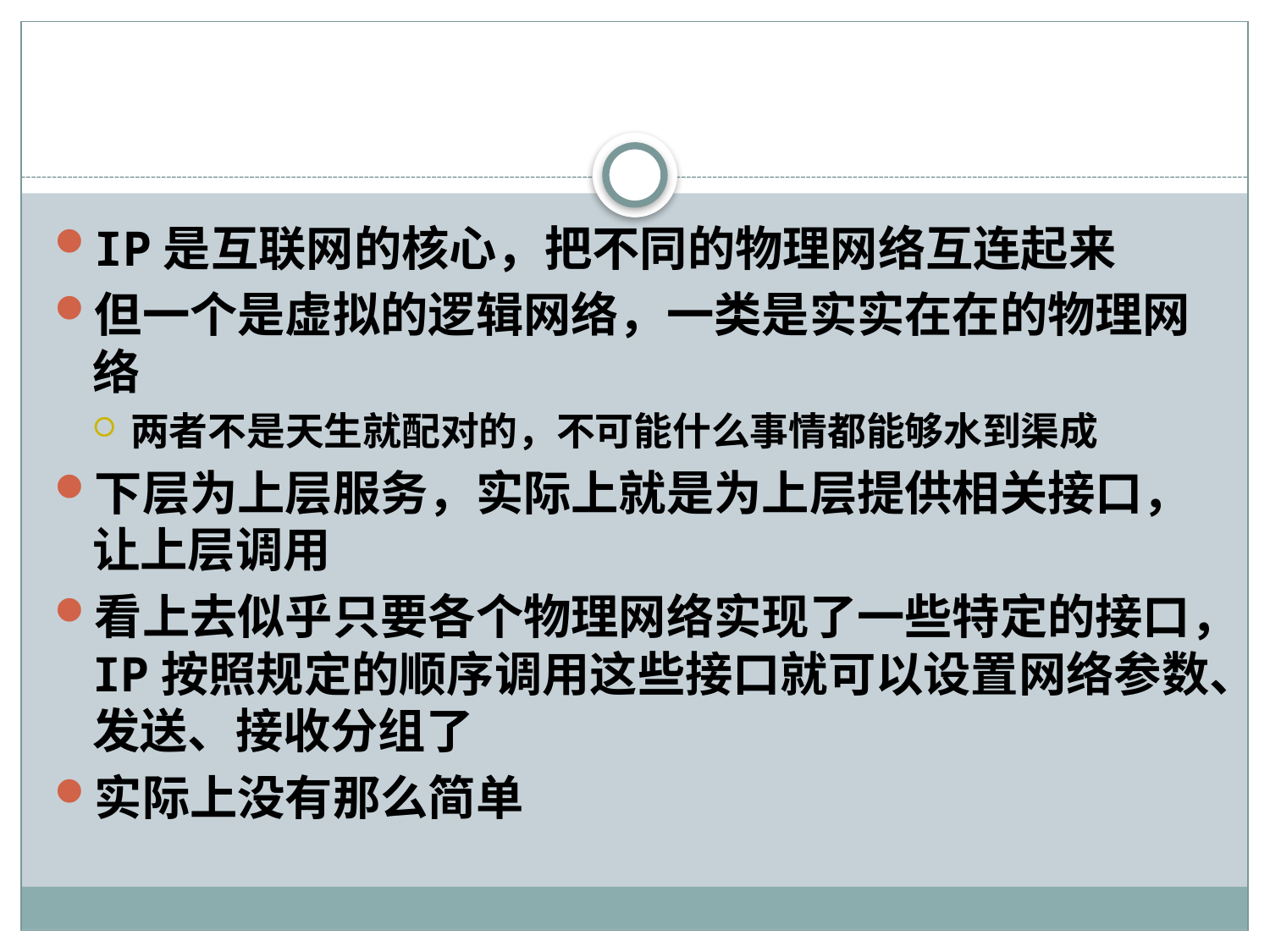

#
IP是互联网的核心，把不同的物理网络互连起来
但一个是虚拟的逻辑网络，一类是实实在在的物理网络
两者不是天生就配对的，不可能什么事情都能够水到渠成
下层为上层服务，实际上就是为上层提供相关接口，让上层调用
看上去似乎只要各个物理网络实现了一些特定的接口，IP按照规定的顺序调用这些接口就可以设置网络参数、发送、接收分组了
实际上没有那么简单